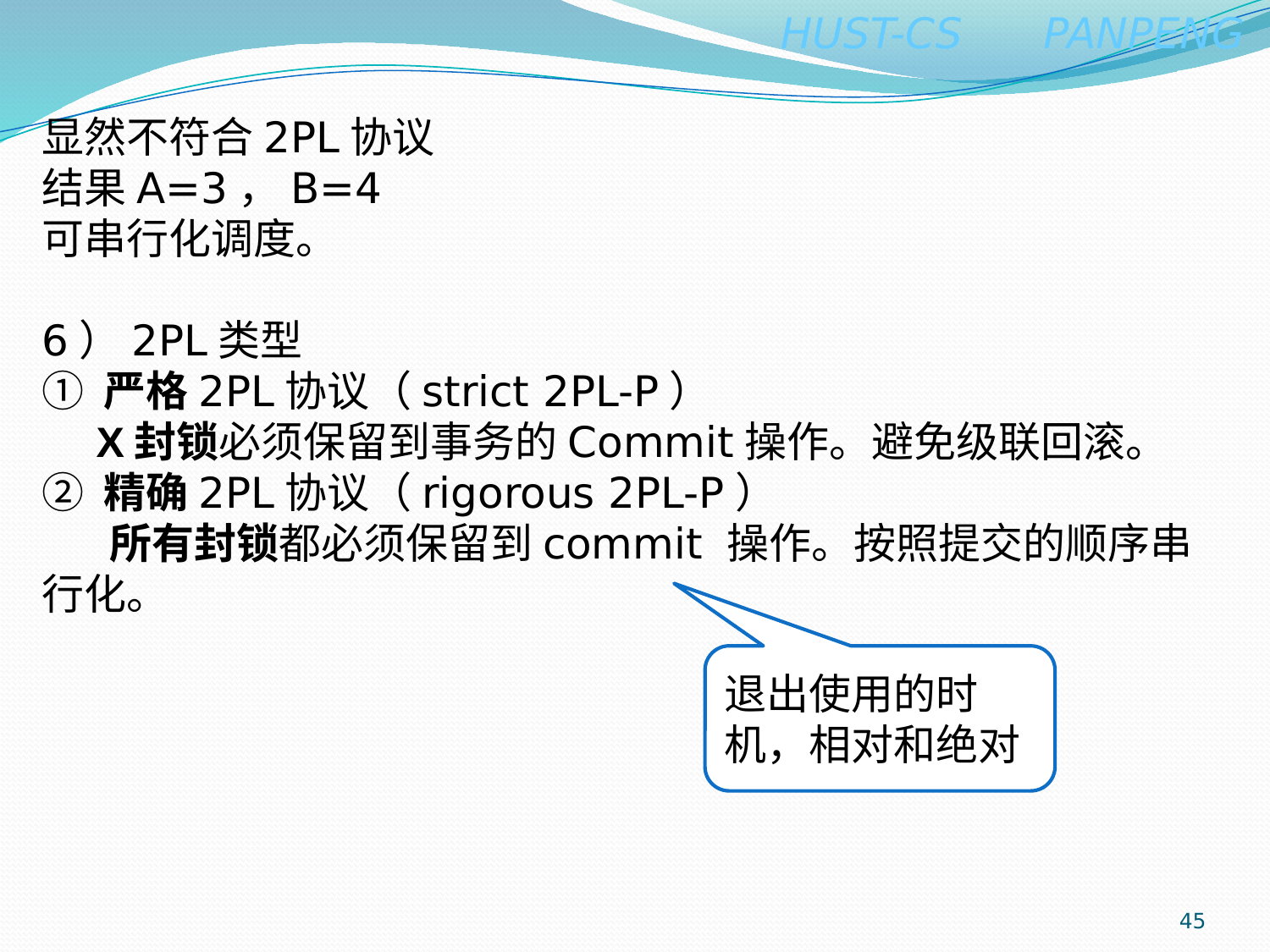

显然不符合2PL协议
结果A=3，B=4
可串行化调度。

6）2PL类型
① 严格2PL协议（strict 2PL-P）
    X封锁必须保留到事务的Commit操作。避免级联回滚。
② 精确2PL协议（rigorous 2PL-P）
      所有封锁都必须保留到commit 操作。按照提交的顺序串行化。
退出使用的时机，相对和绝对
45